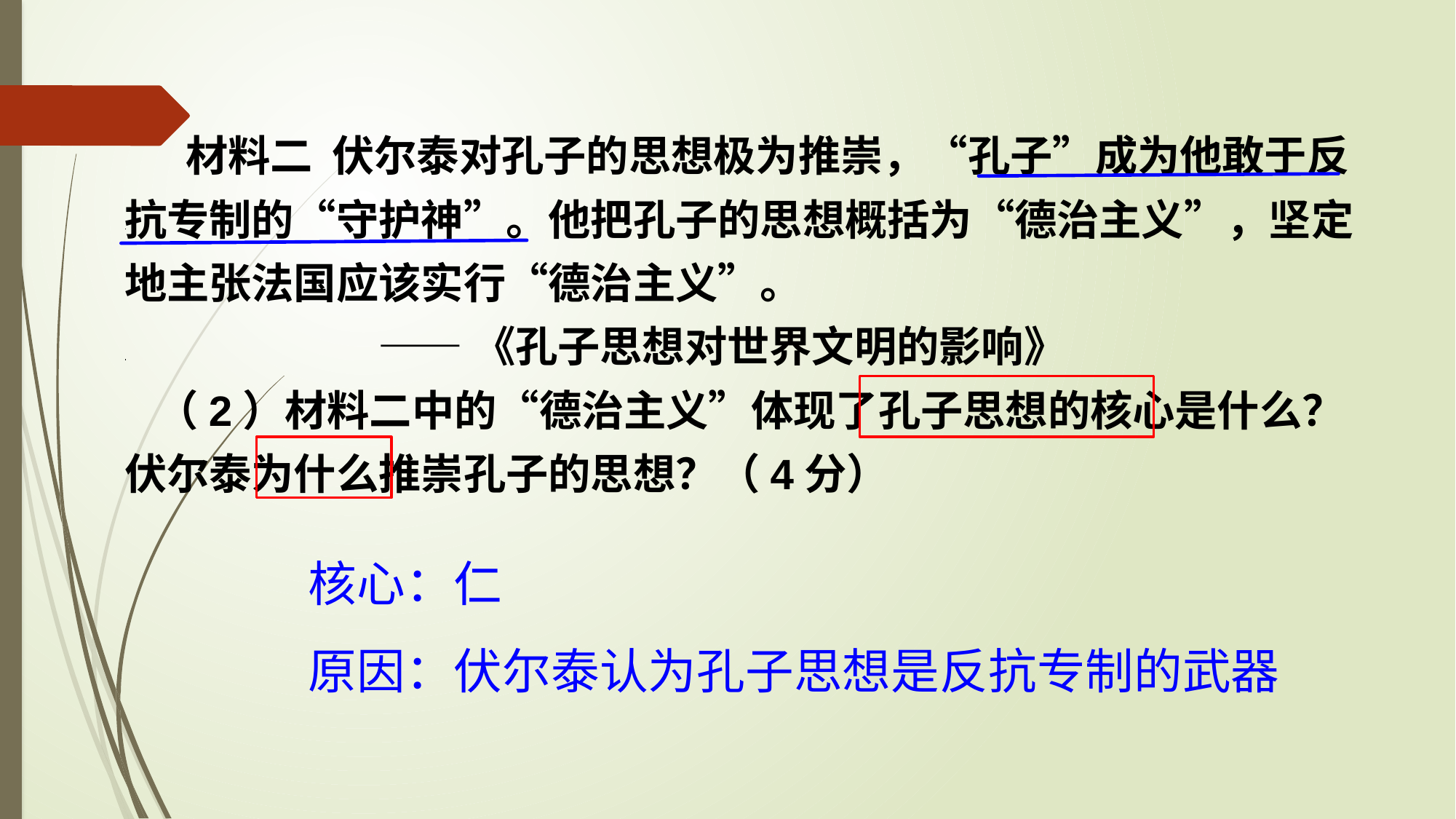

材料二  伏尔泰对孔子的思想极为推崇，“孔子”成为他敢于反抗专制的“守护神”。他把孔子的思想概括为“德治主义”，坚定地主张法国应该实行“德治主义”。
                       ——《孔子思想对世界文明的影响》
（2）材料二中的“德治主义”体现了孔子思想的核心是什么？伏尔泰为什么推崇孔子的思想？（4分）

核心：仁
原因：伏尔泰认为孔子思想是反抗专制的武器